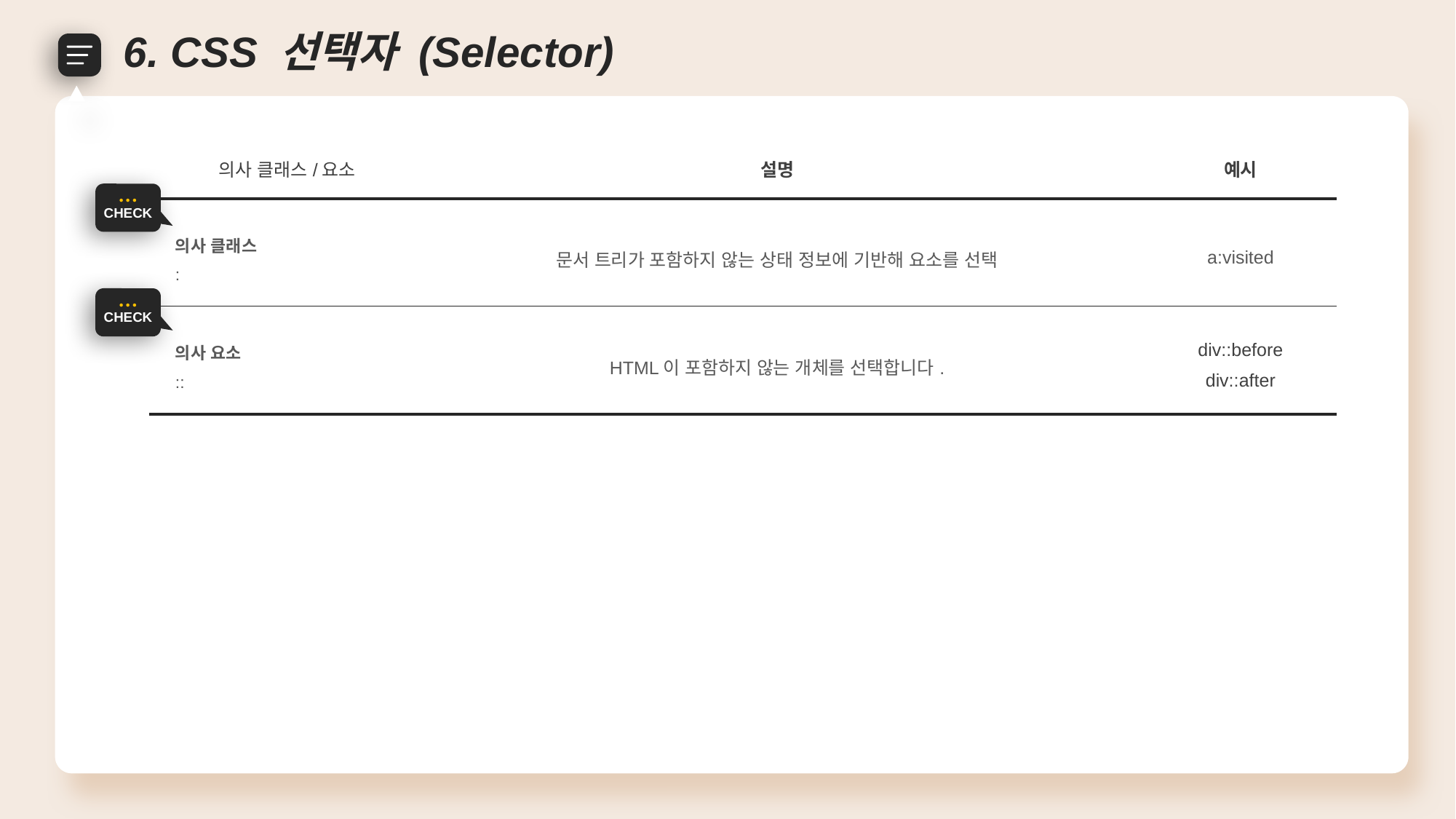

6. CSS 선택자 (Selector)

| 의사 클래스/요소 | 설명 | 예시 |
| --- | --- | --- |
| 의사 클래스 : | 문서 트리가 포함하지 않는 상태 정보에 기반해 요소를 선택 | a:visited |
| 의사 요소 :: | HTML이 포함하지 않는 개체를 선택합니다. | div::before div::after |
● ● ●
CHECK
● ● ●
CHECK